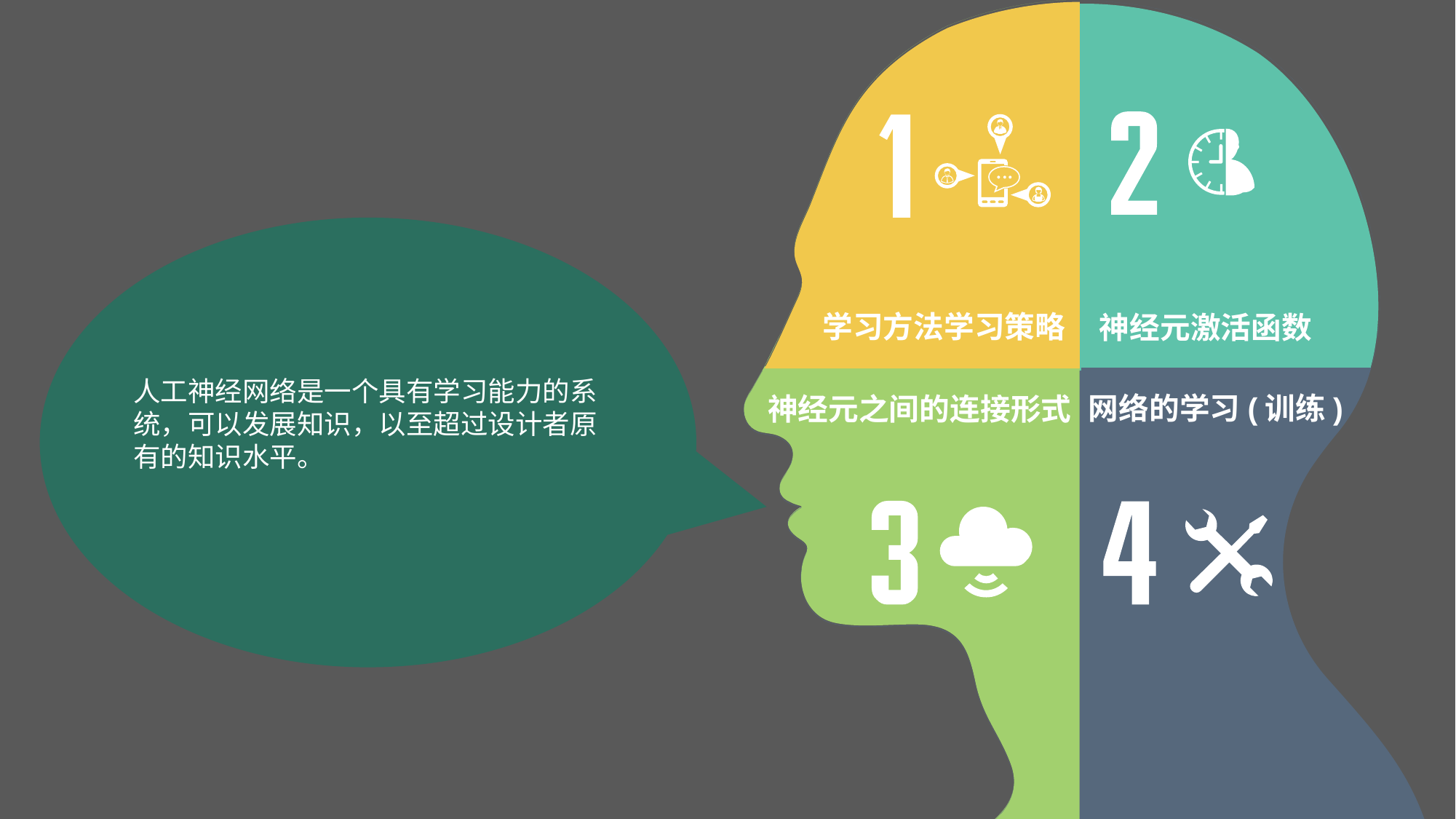

学习方法学习策略
神经元激活函数
人工神经网络是一个具有学习能力的系统，可以发展知识，以至超过设计者原有的知识水平。
网络的学习(训练)
神经元之间的连接形式